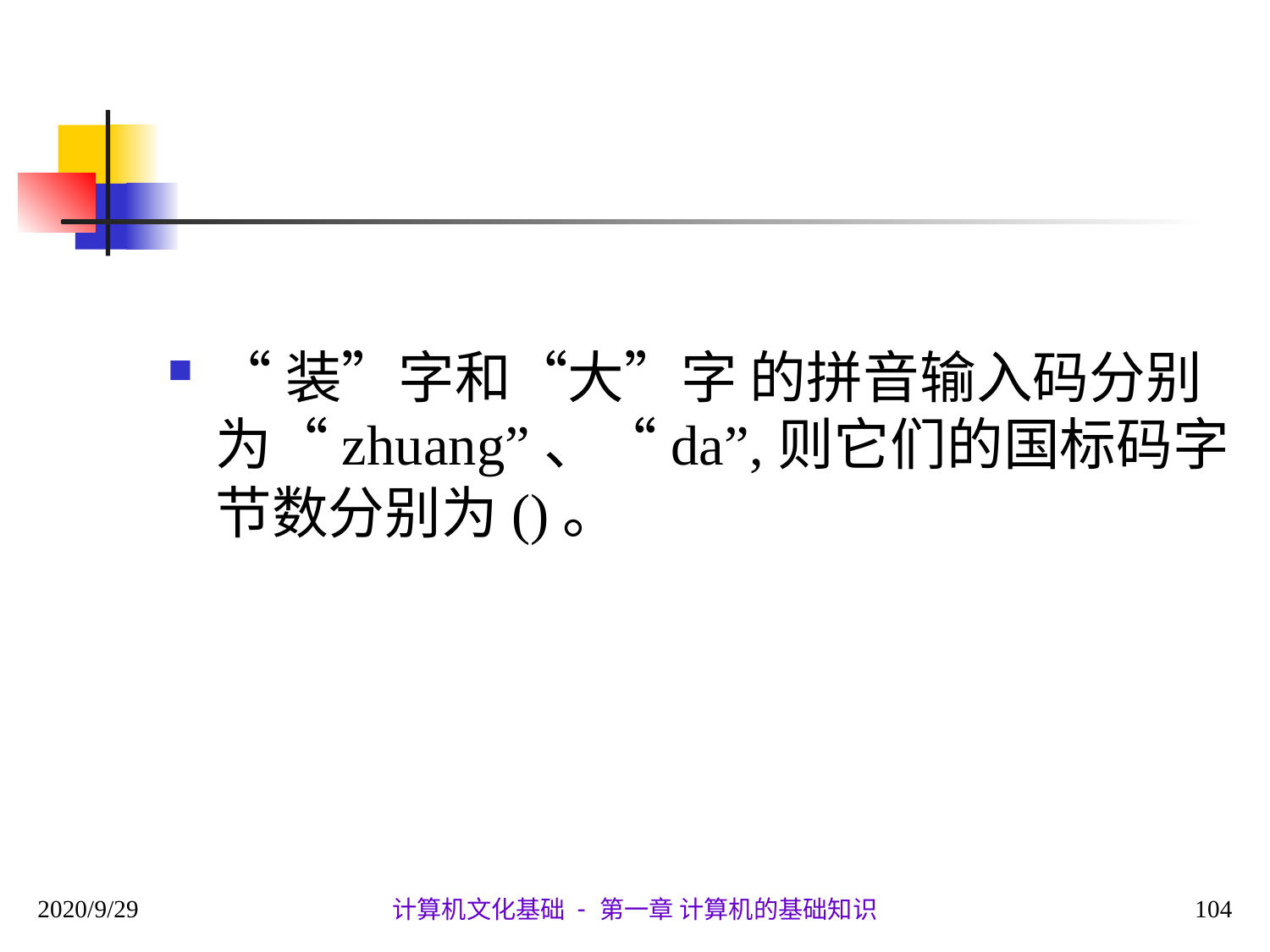

#

“装”字和“大”字 的拼音输入码分别为“zhuang”、“da”,则它们的国标码字节数分别为()。
2020/9/29
104
计算机文化基础 - 第一章 计算机的基础知识